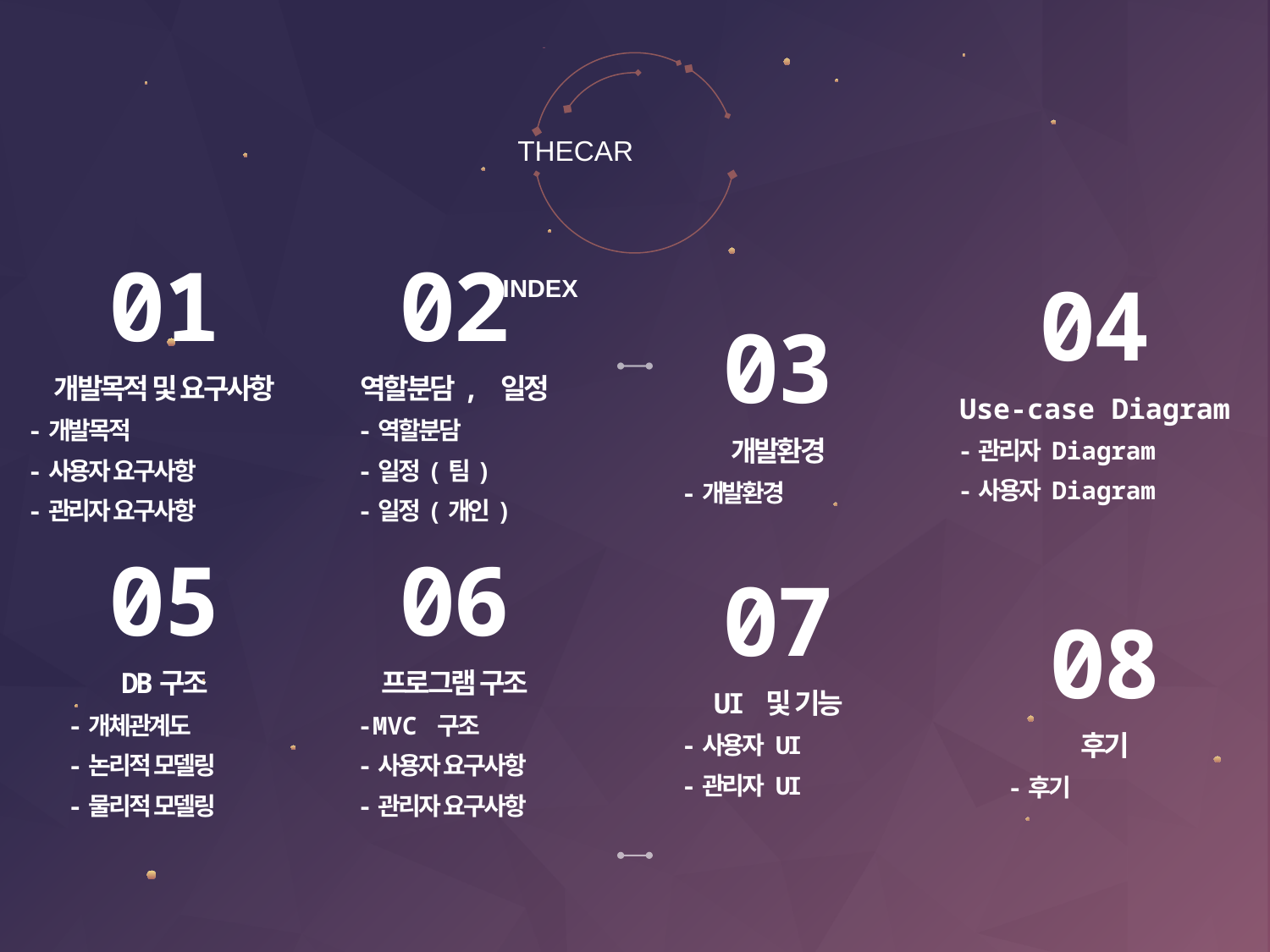

THECAR
INDEX
01
개발목적 및 요구사항
-개발목적
-사용자 요구사항
-관리자 요구사항

02
역할분담, 일정
-역할분담
-일정(팀)
-일정(개인)

03
개발환경
-개발환경

04
Use-case Diagram
-관리자 Diagram
-사용자 Diagram

05
DB구조
-개체관계도
-논리적 모델링
-물리적 모델링

06
프로그램 구조
-MVC 구조
-사용자 요구사항
-관리자 요구사항

07
UI 및 기능
-사용자 UI
-관리자 UI

08
후기
-후기